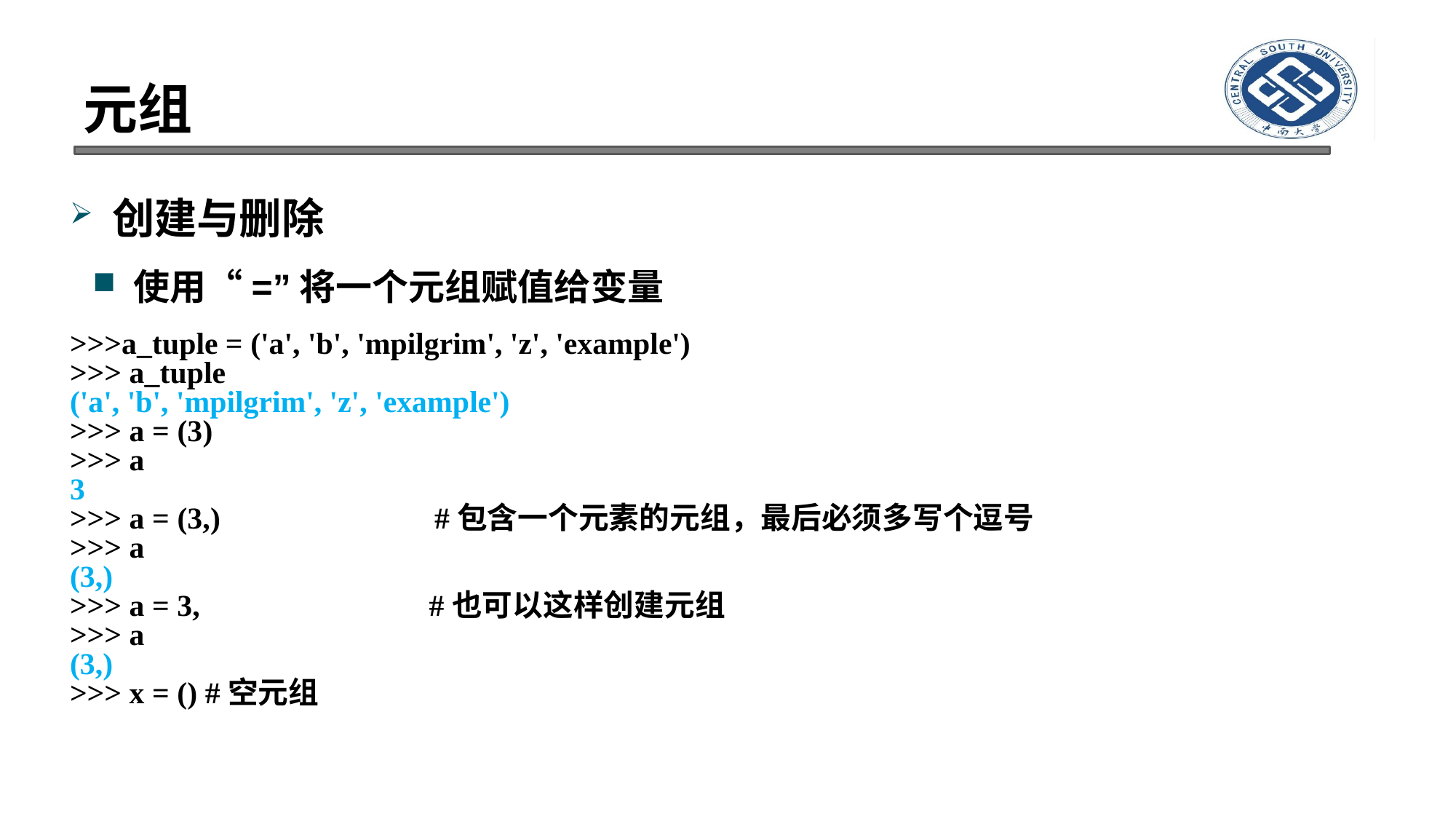

# 元组
创建与删除
使用“=”将一个元组赋值给变量

>>>a_tuple = ('a', 'b', 'mpilgrim', 'z', 'example')
>>> a_tuple
('a', 'b', 'mpilgrim', 'z', 'example')
>>> a = (3)
>>> a
3
>>> a = (3,)                            #包含一个元素的元组，最后必须多写个逗号
>>> a
(3,)
>>> a = 3,                              #也可以这样创建元组
>>> a
(3,)
>>> x = () #空元组